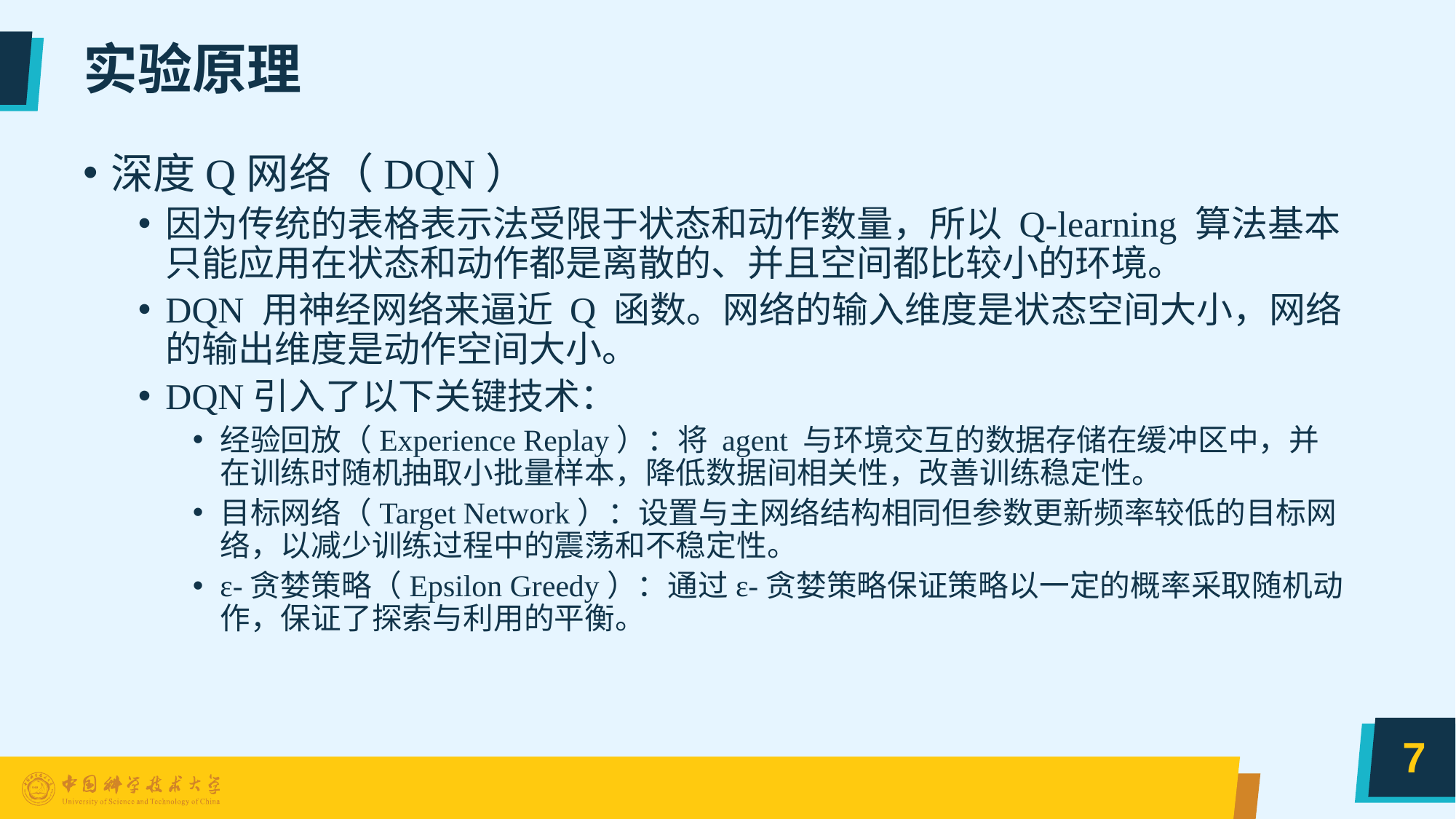

# 实验原理
深度Q网络（DQN）
因为传统的表格表示法受限于状态和动作数量，所以 Q-learning 算法基本只能应用在状态和动作都是离散的、并且空间都比较小的环境。
DQN 用神经网络来逼近 Q 函数。网络的输入维度是状态空间大小，网络的输出维度是动作空间大小。
DQN引入了以下关键技术：
经验回放（Experience Replay）：将 agent 与环境交互的数据存储在缓冲区中，并在训练时随机抽取小批量样本，降低数据间相关性，改善训练稳定性。
目标网络（Target Network）：设置与主网络结构相同但参数更新频率较低的目标网
络，以减少训练过程中的震荡和不稳定性。
ε-贪婪策略（Epsilon Greedy）：通过ε-贪婪策略保证策略以一定的概率采取随机动作，保证了探索与利用的平衡。

7